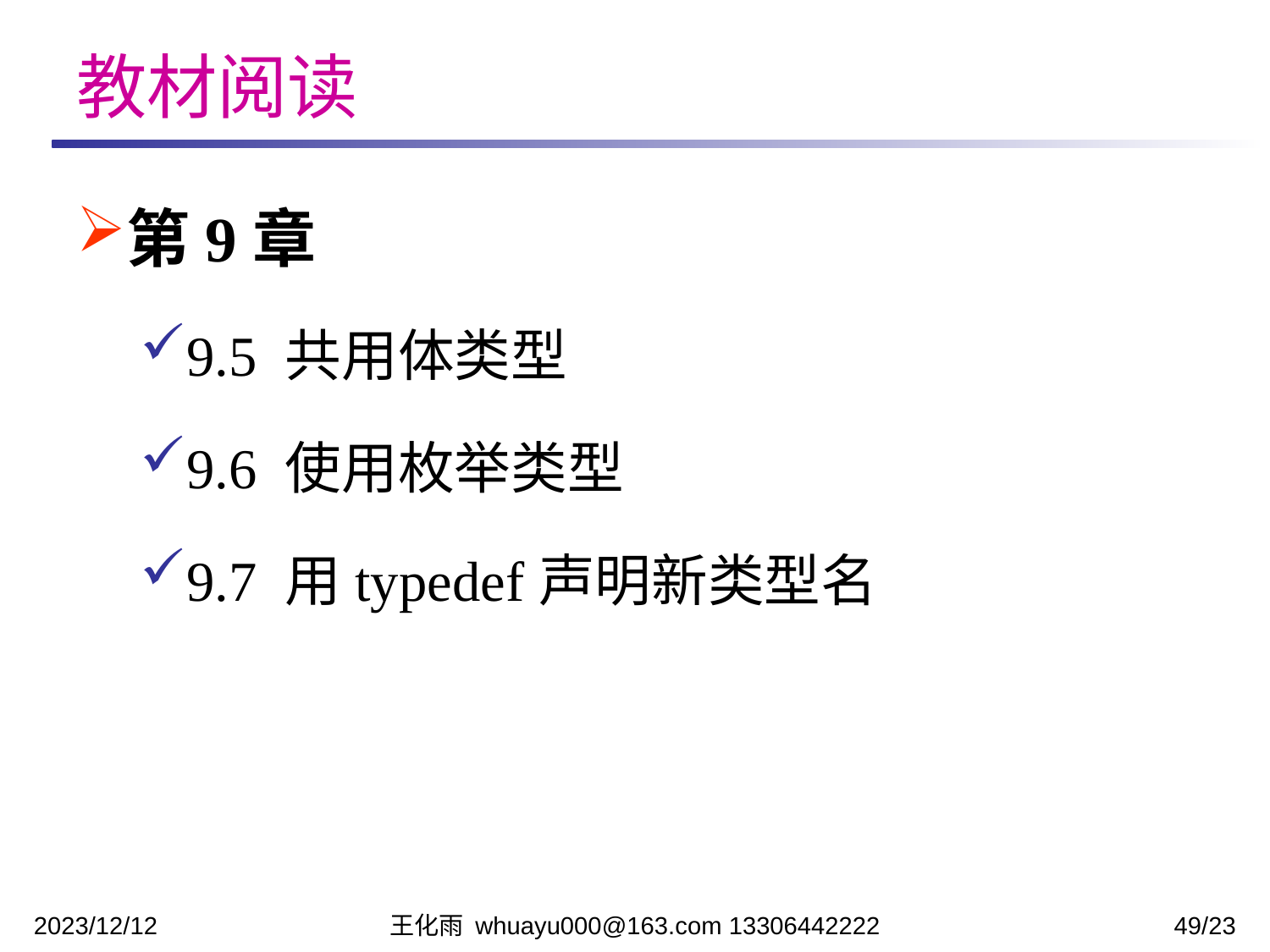

教材阅读
第9章
9.5 共用体类型
9.6 使用枚举类型
9.7 用typedef声明新类型名
2023/12/12
王化雨 whuayu000@163.com 13306442222
49/23